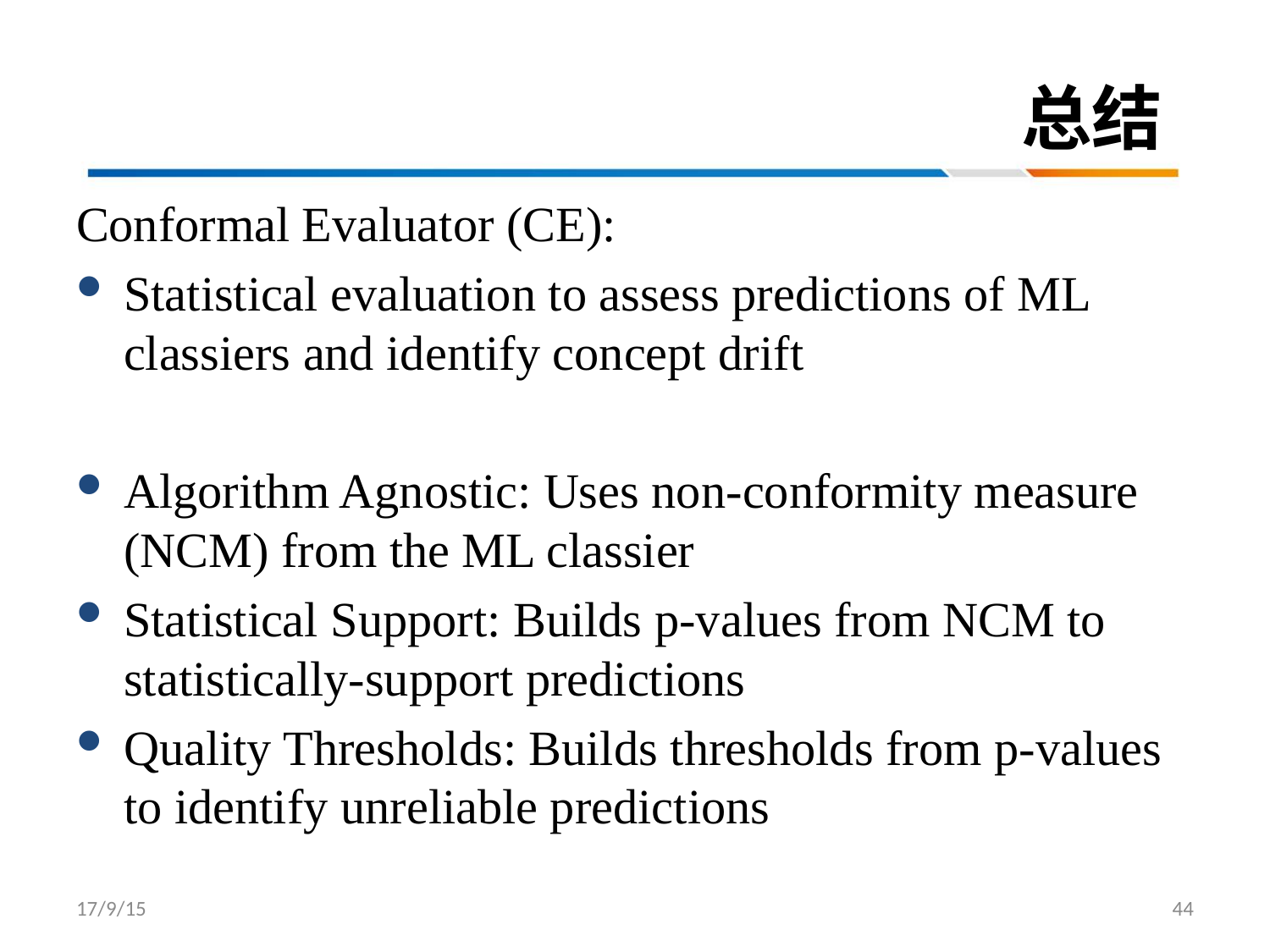

# 总结
Conformal Evaluator (CE):
Statistical evaluation to assess predictions of ML classiers and identify concept drift

Algorithm Agnostic: Uses non-conformity measure (NCM) from the ML classier
Statistical Support: Builds p-values from NCM to statistically-support predictions
Quality Thresholds: Builds thresholds from p-values to identify unreliable predictions
17/9/15
44